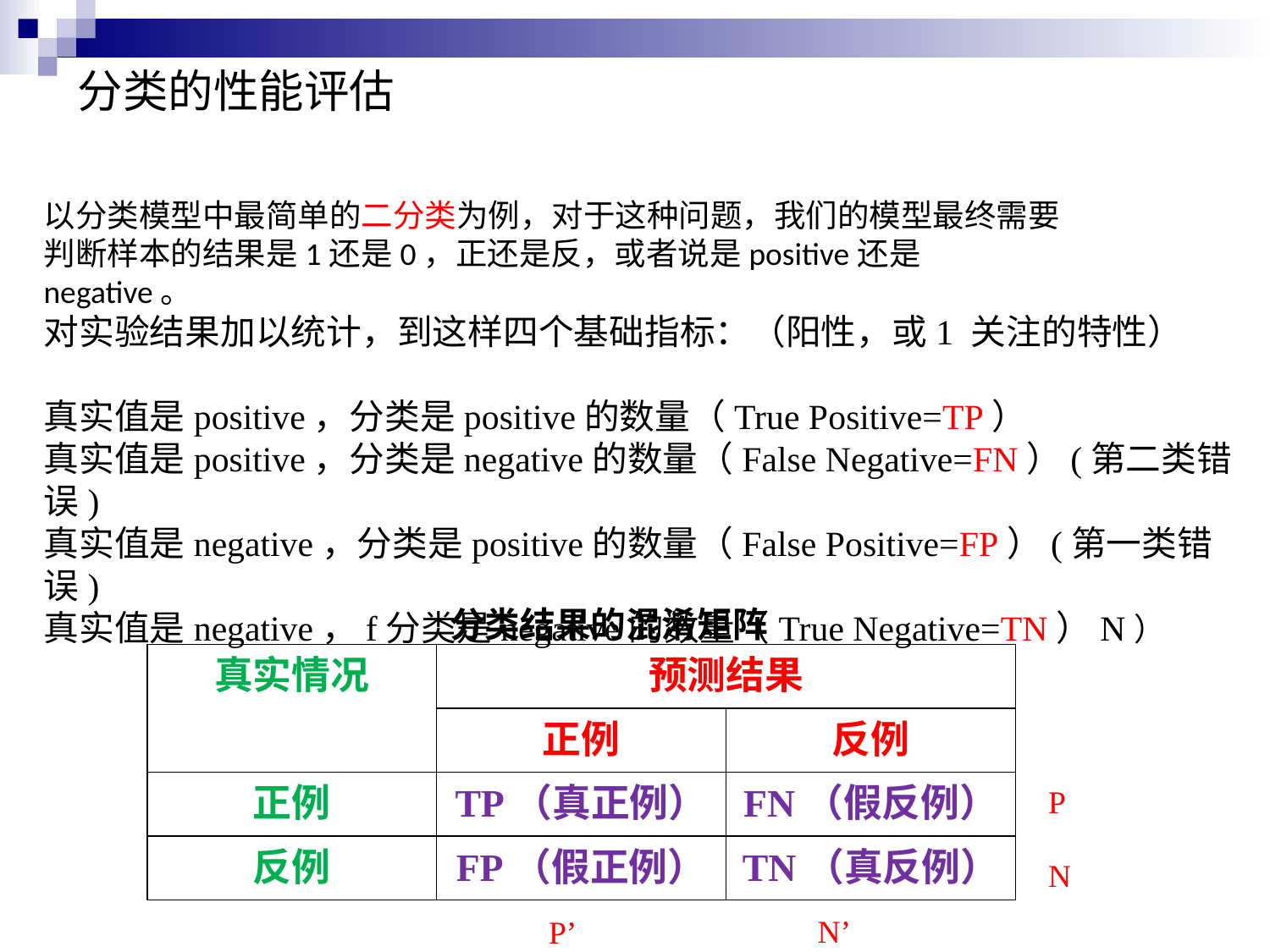

分类的性能评估
以分类模型中最简单的二分类为例，对于这种问题，我们的模型最终需要判断样本的结果是1还是0，正还是反，或者说是positive还是negative。
对实验结果加以统计，到这样四个基础指标：（阳性，或1 关注的特性）

真实值是positive，分类是positive的数量（True Positive=TP）
真实值是positive，分类是negative的数量（False Negative=FN）(第二类错误)
真实值是negative，分类是positive的数量（False Positive=FP）(第一类错误)
真实值是negative，f分类是negative的数量（True Negative=TN）N）
分类结果的混淆矩阵
真实情况
预测结果
正例
反例
正例
TP（真正例）
FN（假反例）
反例
FP（假正例）
TN（真反例）
P
N
N’
P’